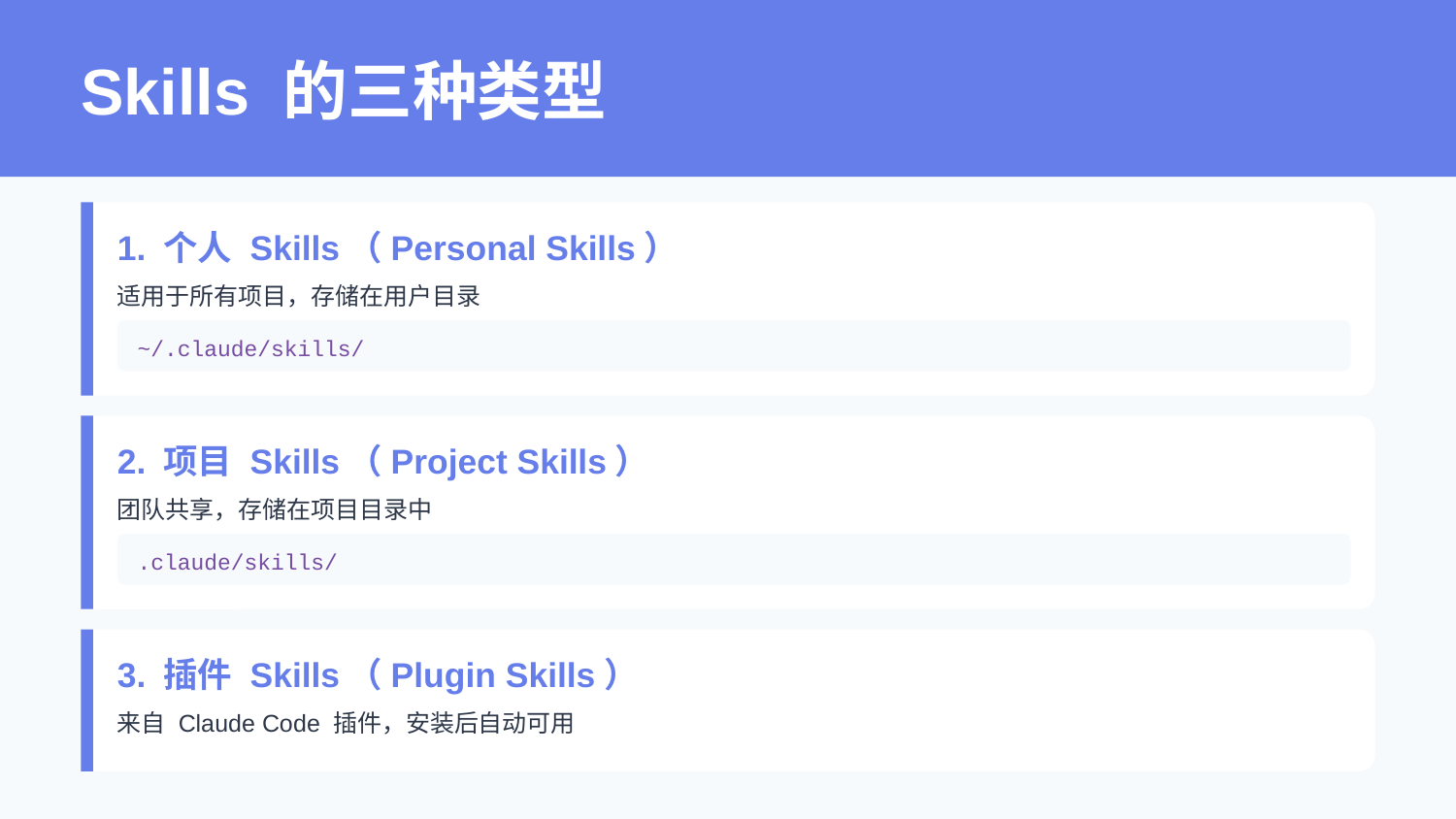

Skills 的三种类型

1. 个人 Skills（Personal Skills）
适用于所有项目，存储在用户目录

~/.claude/skills/

2. 项目 Skills（Project Skills）
团队共享，存储在项目目录中

.claude/skills/

3. 插件 Skills（Plugin Skills）
来自 Claude Code 插件，安装后自动可用